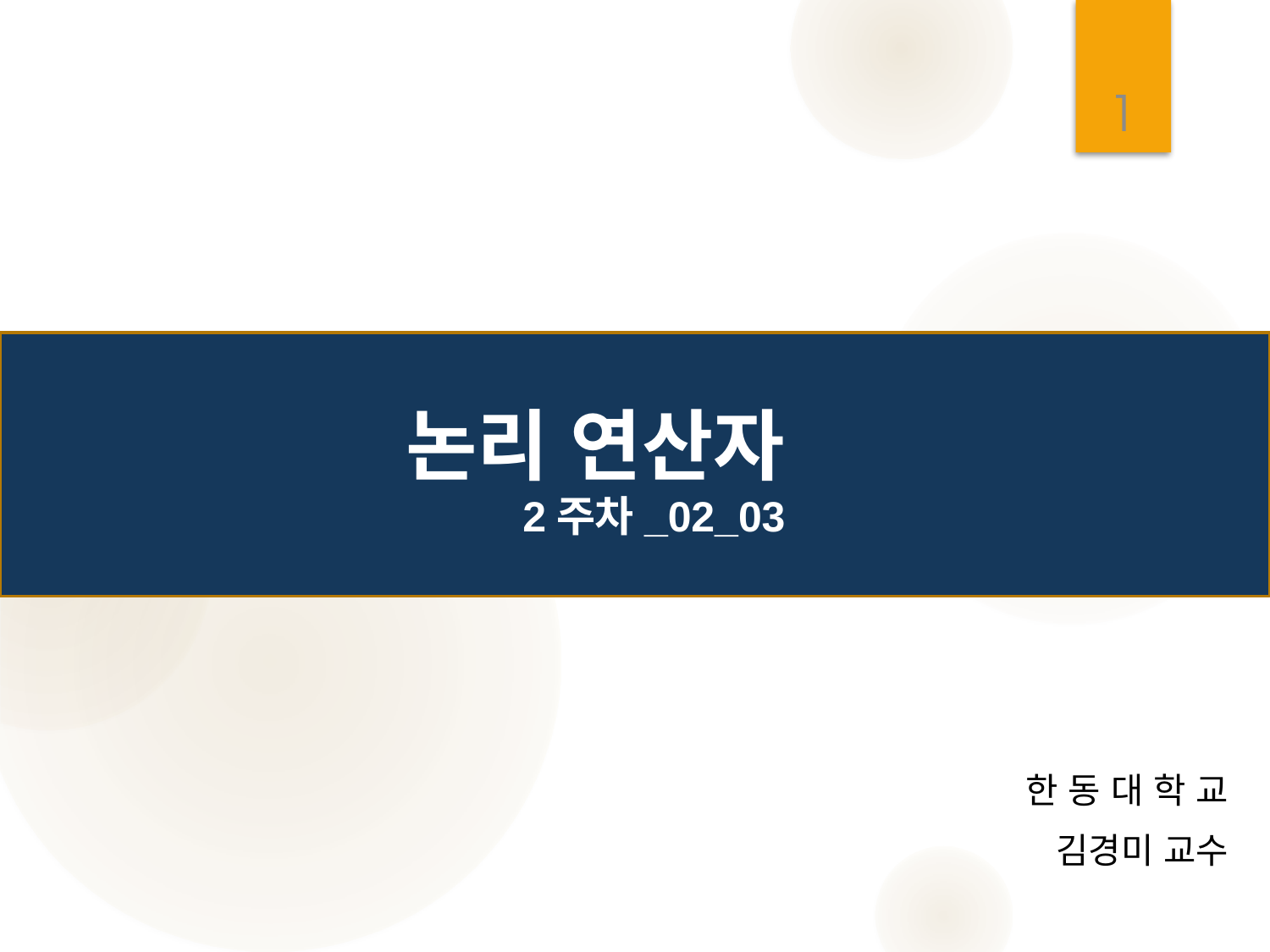

1

# 논리 연산자 2주차_02_03
한 동 대 학 교
 김경미 교수